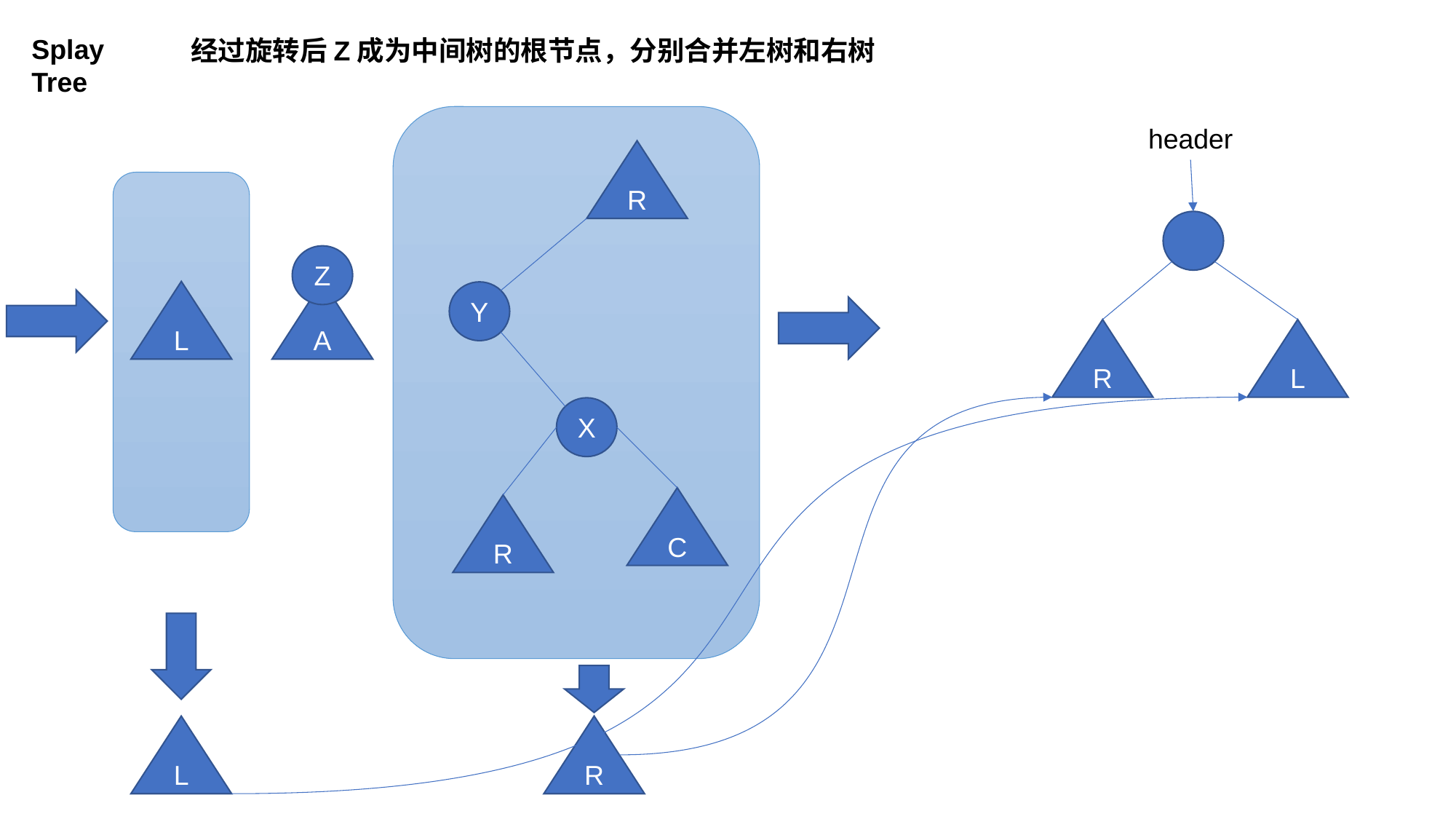

Splay Tree
经过旋转后Z成为中间树的根节点，分别合并左树和右树

header
R

Z
L
A
Y

R
L
X
C
R

L
R